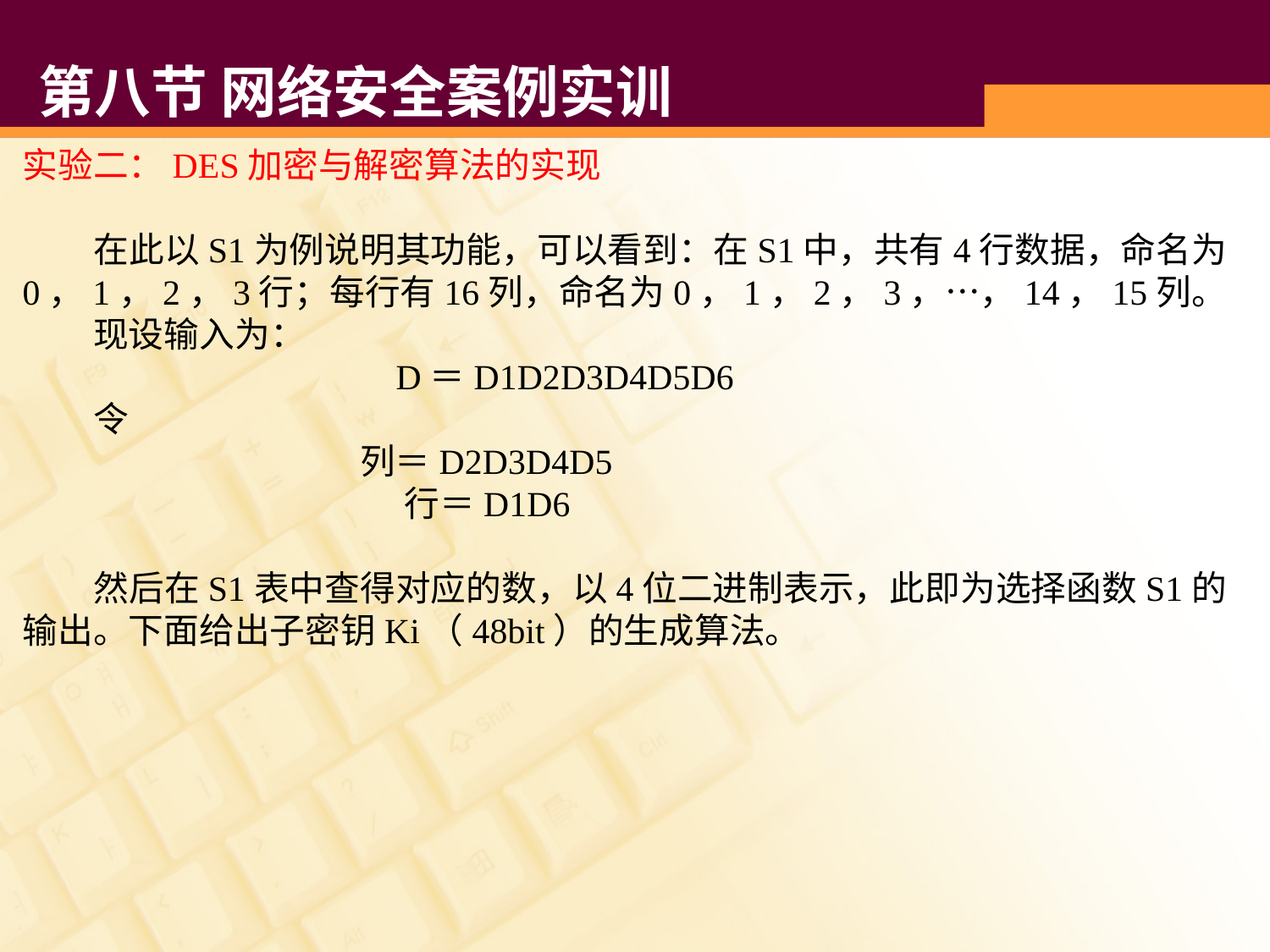

# 第八节 网络安全案例实训
实验二：DES加密与解密算法的实现
        在此以S1为例说明其功能，可以看到：在S1中，共有4行数据，命名为0，1，2，3行；每行有16列，命名为0，1，2，3，…，14，15列。
　　现设输入为：
                                          D＝D1D2D3D4D5D6
        令
                                          列＝D2D3D4D5
                                          行＝D1D6

        然后在S1表中查得对应的数，以4位二进制表示，此即为选择函数S1的输出。下面给出子密钥Ki（48bit）的生成算法。